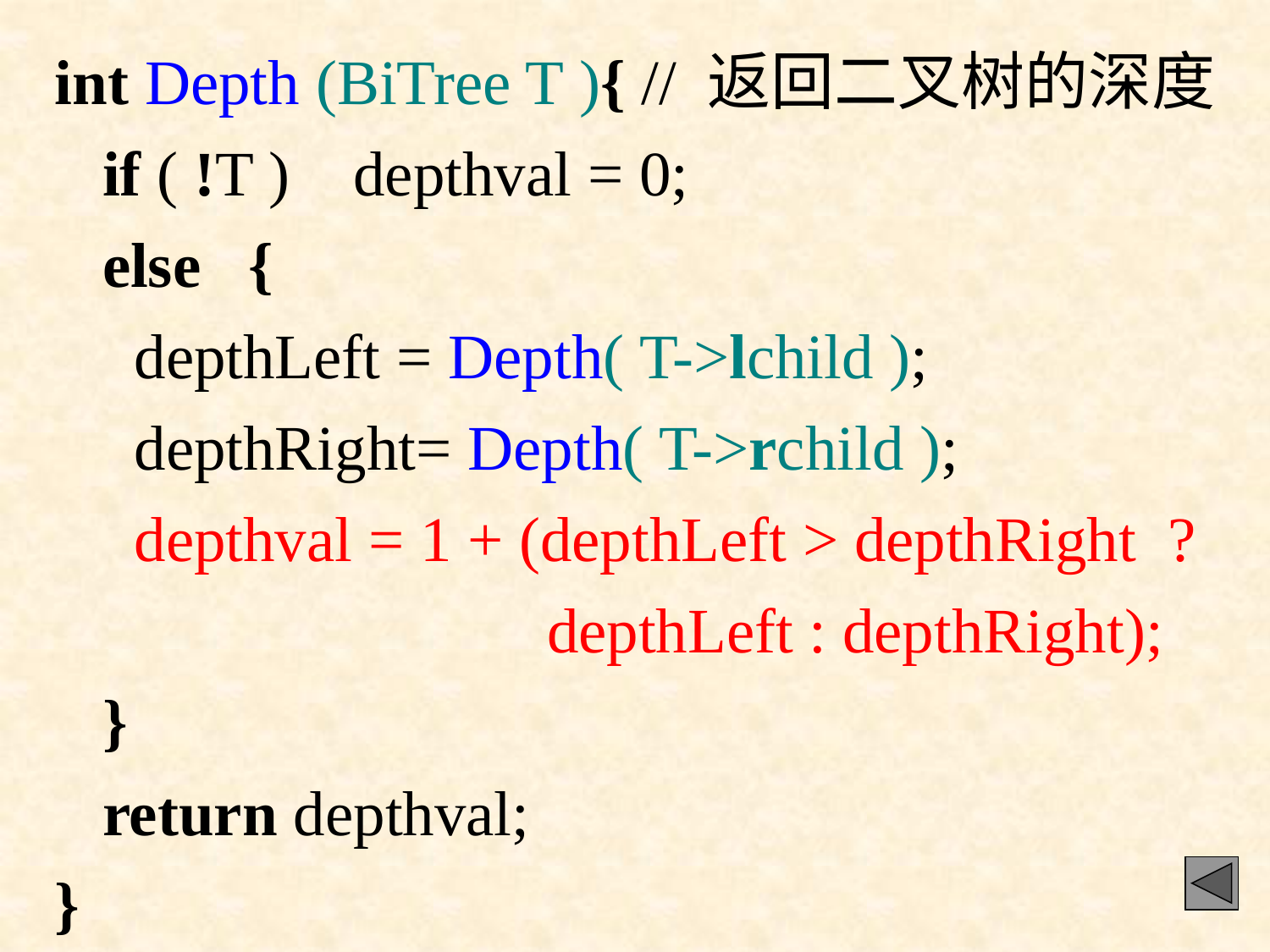

int Depth (BiTree T ){ // 返回二叉树的深度
   if ( !T )    depthval = 0;
   else   {
     depthLeft = Depth( T->lchild );
     depthRight= Depth( T->rchild );
     depthval = 1 + (depthLeft > depthRight  ?
                               depthLeft : depthRight);
   }
   return depthval;
}